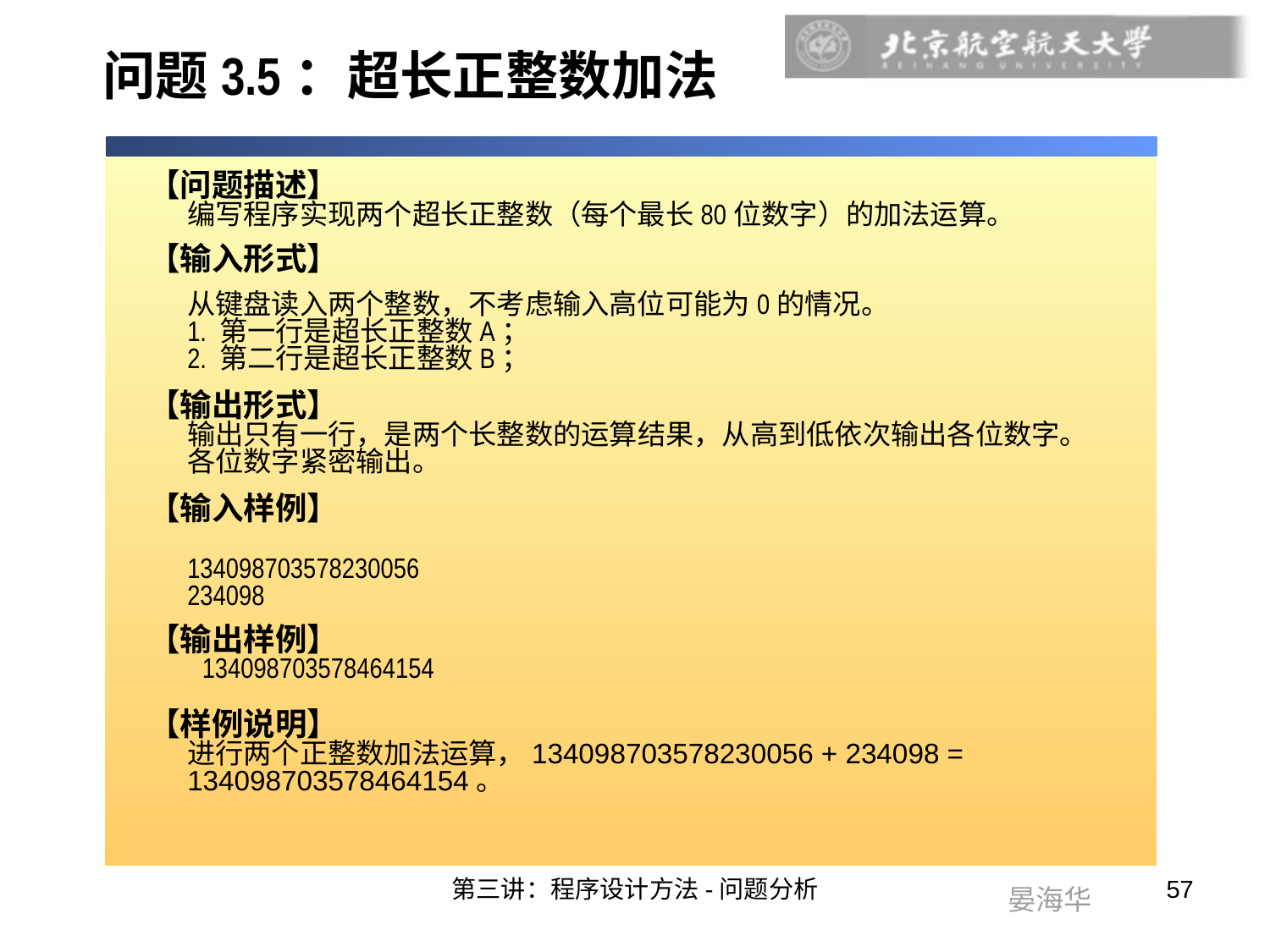

# 问题3.5：超长正整数加法
【问题描述】
编写程序实现两个超长正整数（每个最长80位数字）的加法运算。
【输入形式】
	从键盘读入两个整数，不考虑输入高位可能为0的情况。
1. 第一行是超长正整数A；
2. 第二行是超长正整数B；
【输出形式】
输出只有一行，是两个长整数的运算结果，从高到低依次输出各位数字。各位数字紧密输出。
【输入样例】
 
134098703578230056
234098
【输出样例】
 134098703578464154
【样例说明】
进行两个正整数加法运算，134098703578230056 + 234098 = 134098703578464154。
第三讲：程序设计方法-问题分析
57